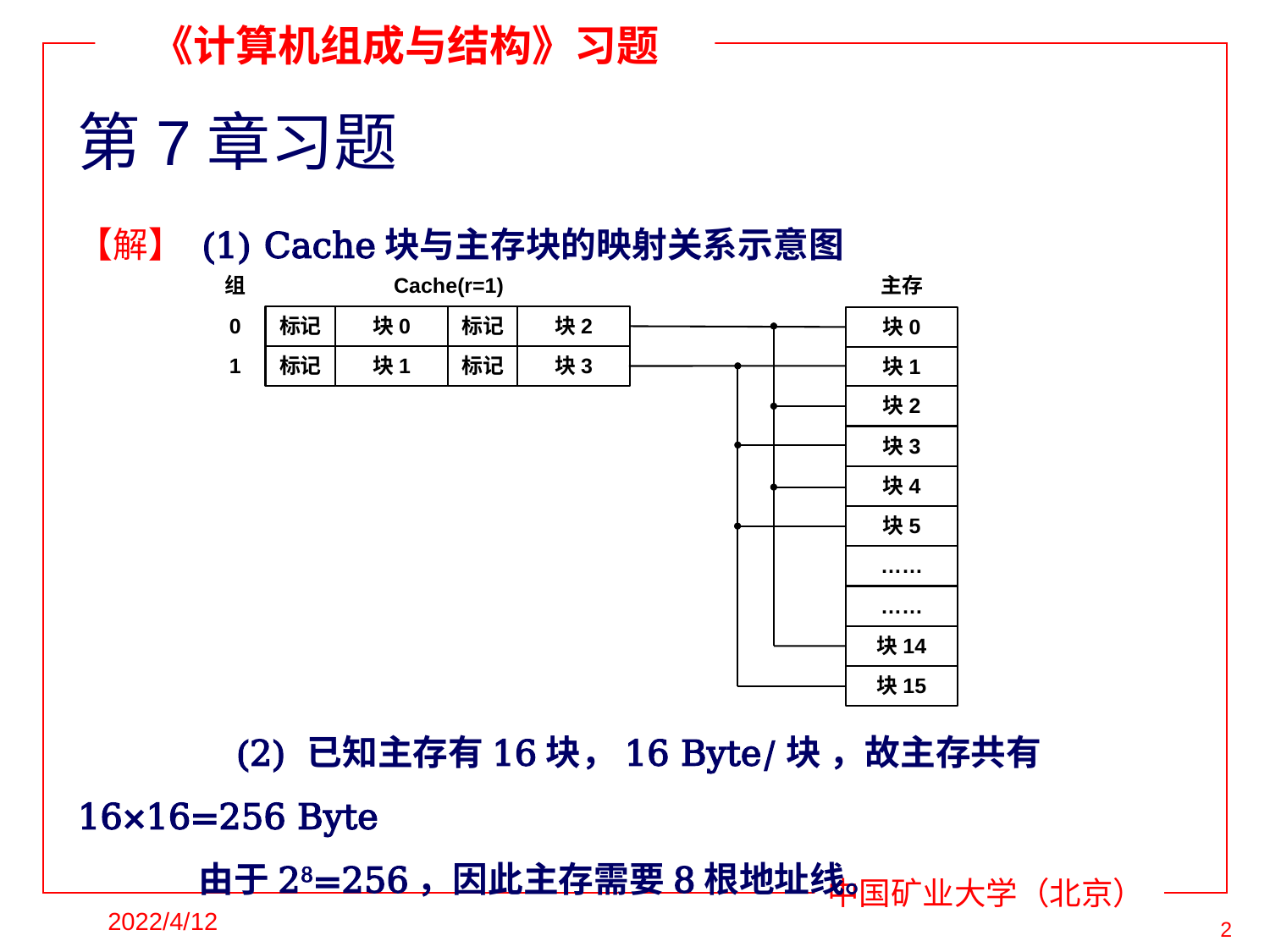

# 第7章习题
【解】 (1) Cache块与主存块的映射关系示意图

              (2) 已知主存有16块，16 Byte/块 ，故主存共有 16×16=256 Byte
              由于28=256，因此主存需要8根地址线。

组
Cache(r=1)
主存
0
标记
块0
标记
块2
块0
1
标记
块1
标记
块3
块1
块2
块3
块4
块5
……
……
块14
块15
2022/4/12